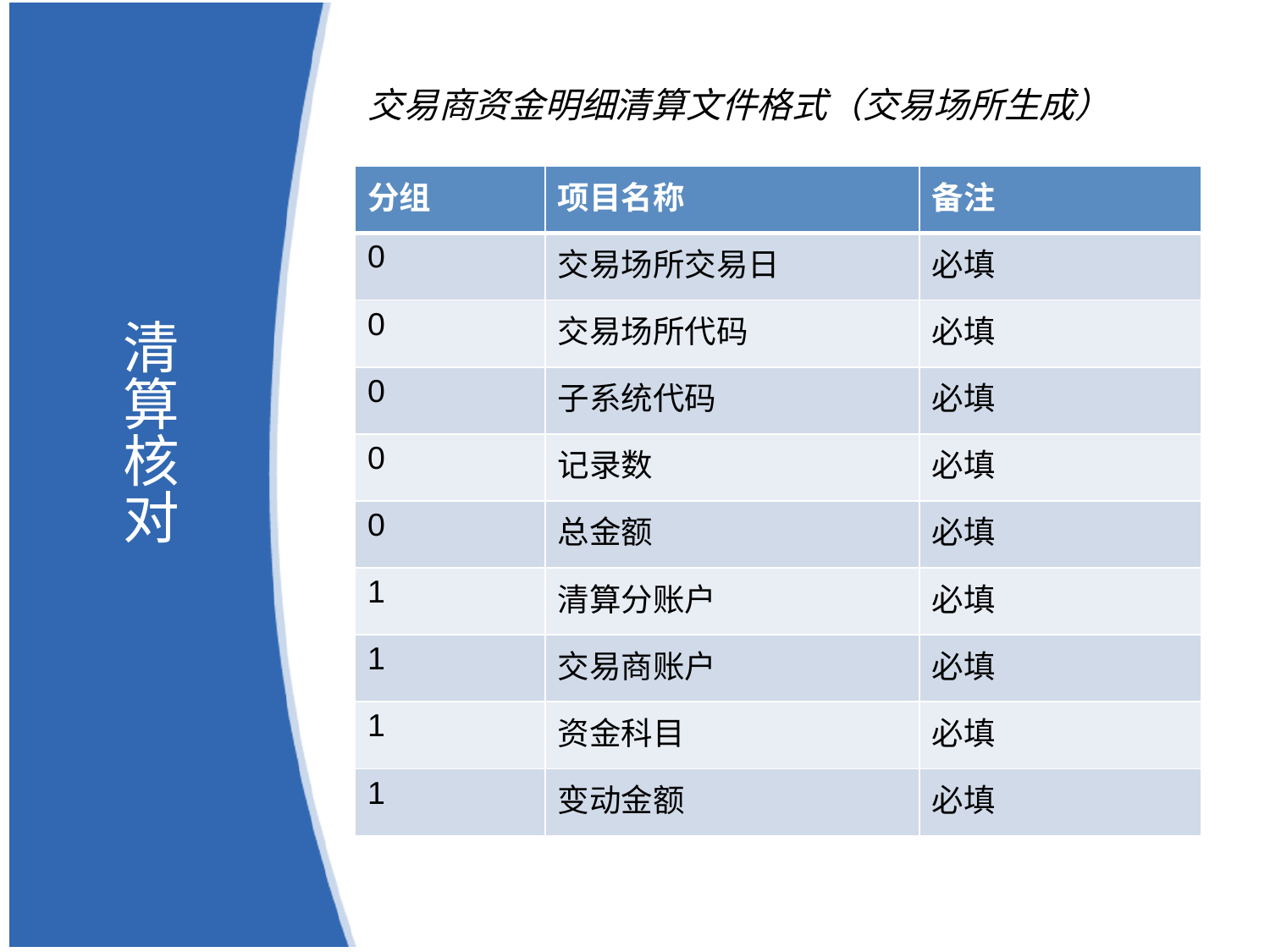

# 清算核对
交易商资金明细清算文件格式（交易场所生成）

| 分组 | 项目名称 | 备注 |
| --- | --- | --- |
| 0 | 交易场所交易日 | 必填 |
| 0 | 交易场所代码 | 必填 |
| 0 | 子系统代码 | 必填 |
| 0 | 记录数 | 必填 |
| 0 | 总金额 | 必填 |
| 1 | 清算分账户 | 必填 |
| 1 | 交易商账户 | 必填 |
| 1 | 资金科目 | 必填 |
| 1 | 变动金额 | 必填 |